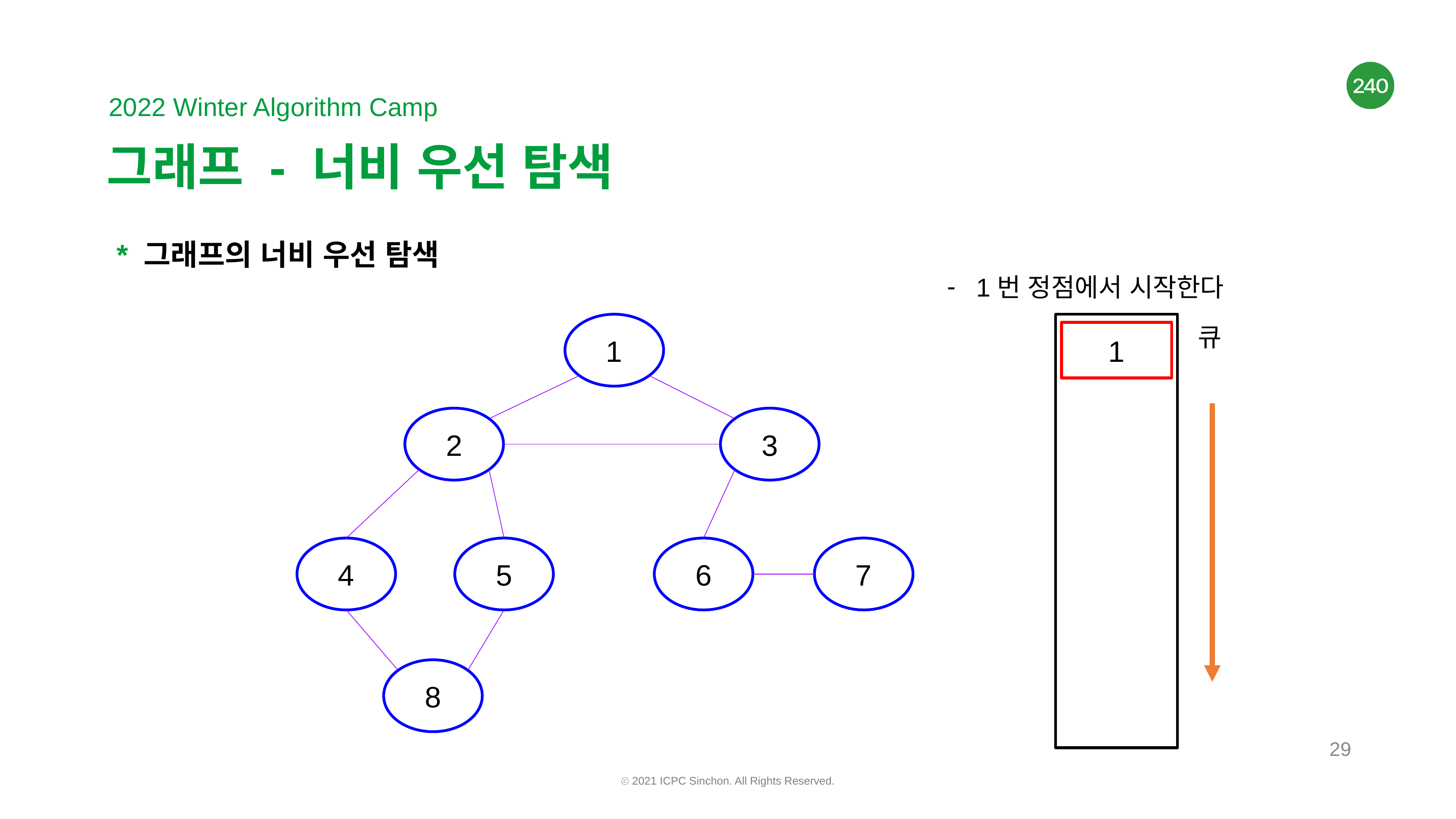

# 그래프 - 너비 우선 탐색
* 그래프의 너비 우선 탐색
1번 정점에서 시작한다
1

큐
1
2
3
4
5
6
7
8
29
ⓒ 2021 ICPC Sinchon. All Rights Reserved.